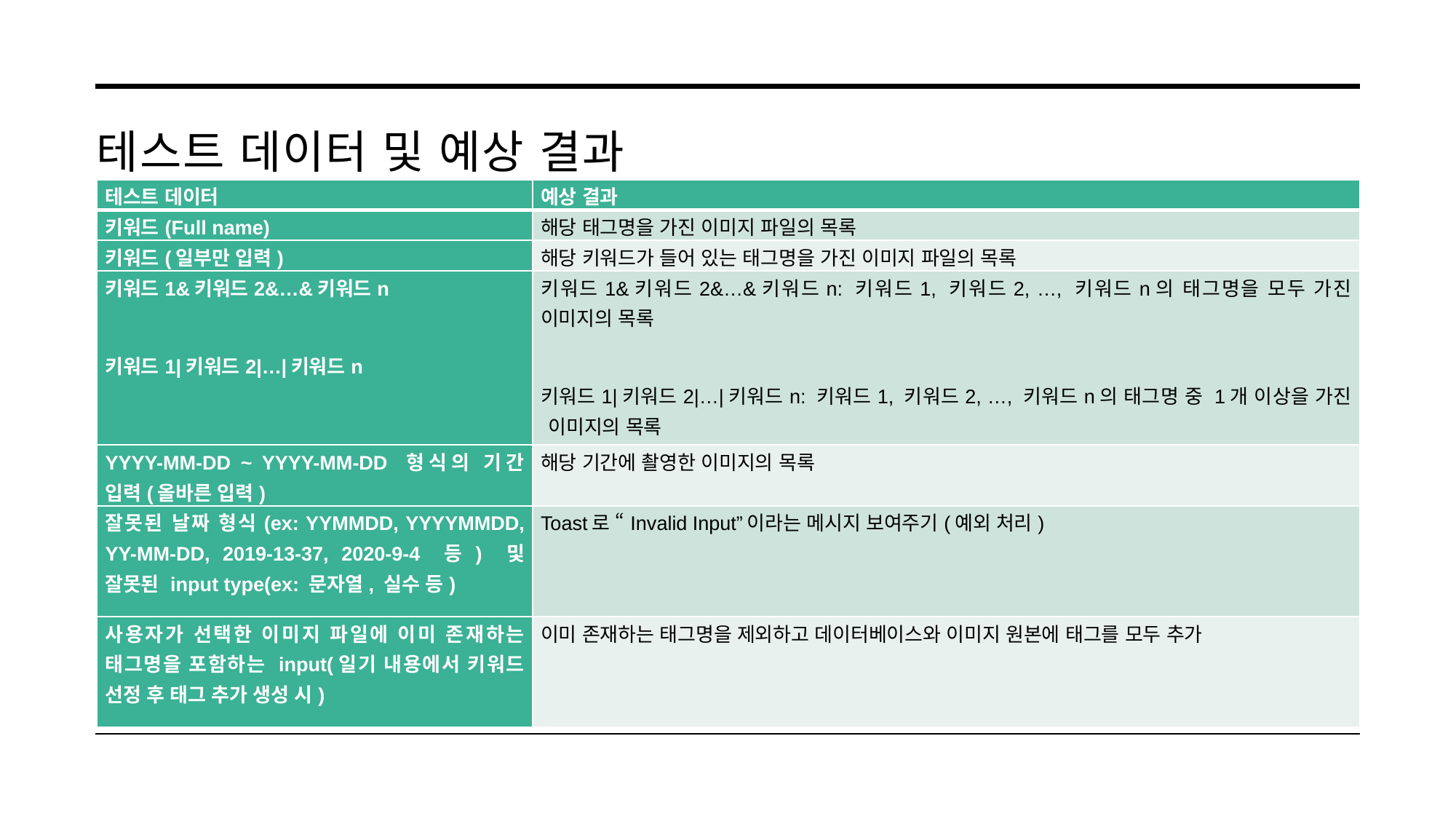

# 테스트 데이터 및 예상 결과
| 테스트 데이터 | 예상 결과 |
| --- | --- |
| 키워드(Full name) | 해당 태그명을 가진 이미지 파일의 목록 |
| 키워드(일부만 입력) | 해당 키워드가 들어 있는 태그명을 가진 이미지 파일의 목록 |
| 키워드1&키워드2&…&키워드n   키워드1|키워드2|…|키워드n | 키워드1&키워드2&…&키워드n: 키워드1, 키워드2, …, 키워드n의 태그명을 모두 가진 이미지의 목록   키워드1|키워드2|…|키워드n: 키워드1, 키워드2, …, 키워드n의 태그명 중 1개 이상을 가진 이미지의 목록 |
| YYYY-MM-DD ~ YYYY-MM-DD 형식의 기간 입력(올바른 입력) | 해당 기간에 촬영한 이미지의 목록 |
| 잘못된 날짜 형식(ex: YYMMDD, YYYYMMDD, YY-MM-DD, 2019-13-37, 2020-9-4 등) 및 잘못된 input type(ex: 문자열, 실수 등) | Toast로 “Invalid Input”이라는 메시지 보여주기(예외 처리) |
| 사용자가 선택한 이미지 파일에 이미 존재하는 태그명을 포함하는 input(일기 내용에서 키워드 선정 후 태그 추가 생성 시) | 이미 존재하는 태그명을 제외하고 데이터베이스와 이미지 원본에 태그를 모두 추가 |